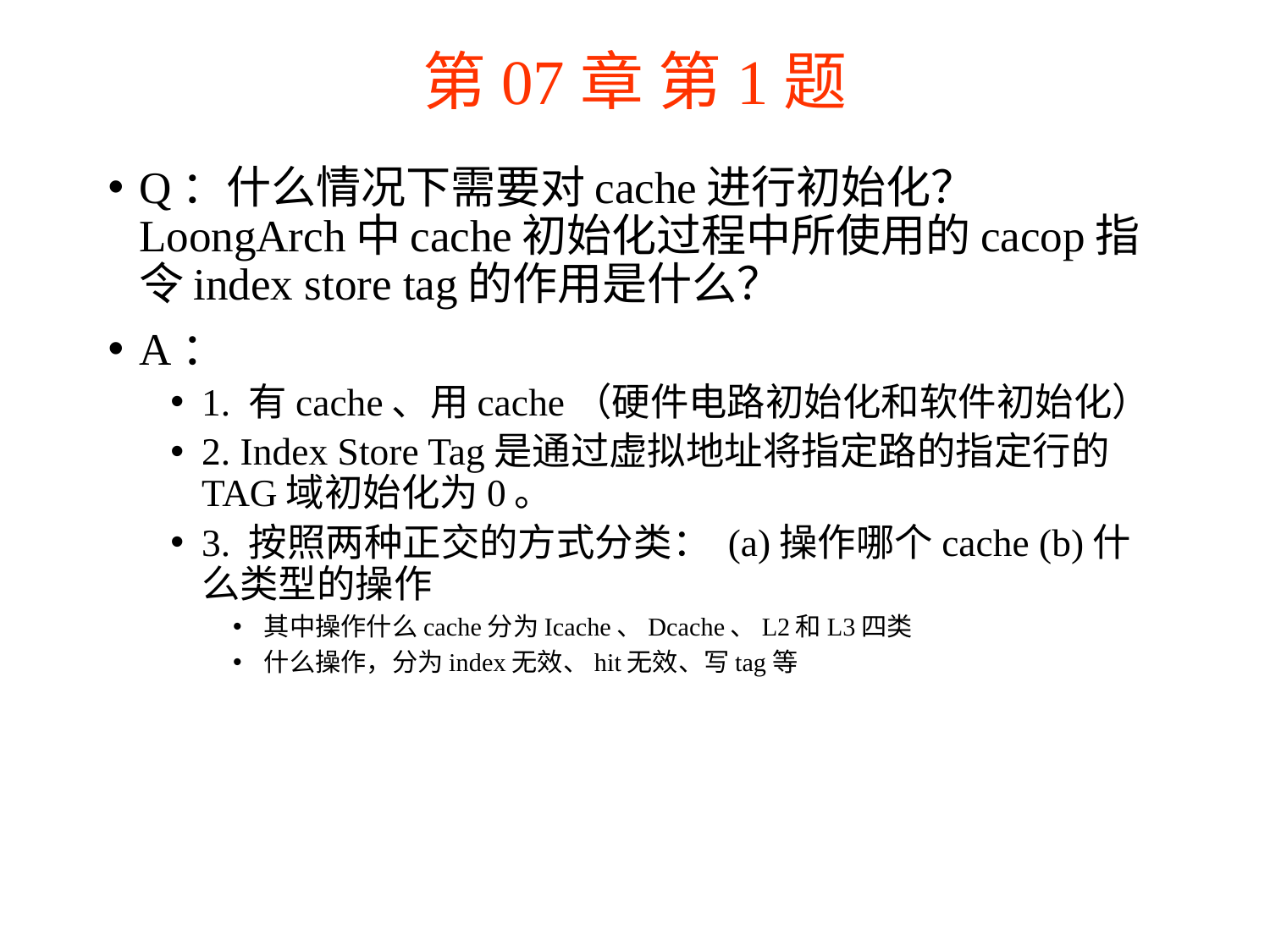

# 第07章 第1题
Q：什么情况下需要对cache进行初始化？LoongArch中cache初始化过程中所使用的cacop指令index store tag的作用是什么？
A：
1. 有cache、用cache（硬件电路初始化和软件初始化）
2. Index Store Tag是通过虚拟地址将指定路的指定行的TAG域初始化为0。
3. 按照两种正交的方式分类： (a)操作哪个cache (b)什么类型的操作
其中操作什么cache分为Icache、Dcache、L2和L3四类
什么操作，分为index无效、hit无效、写tag等